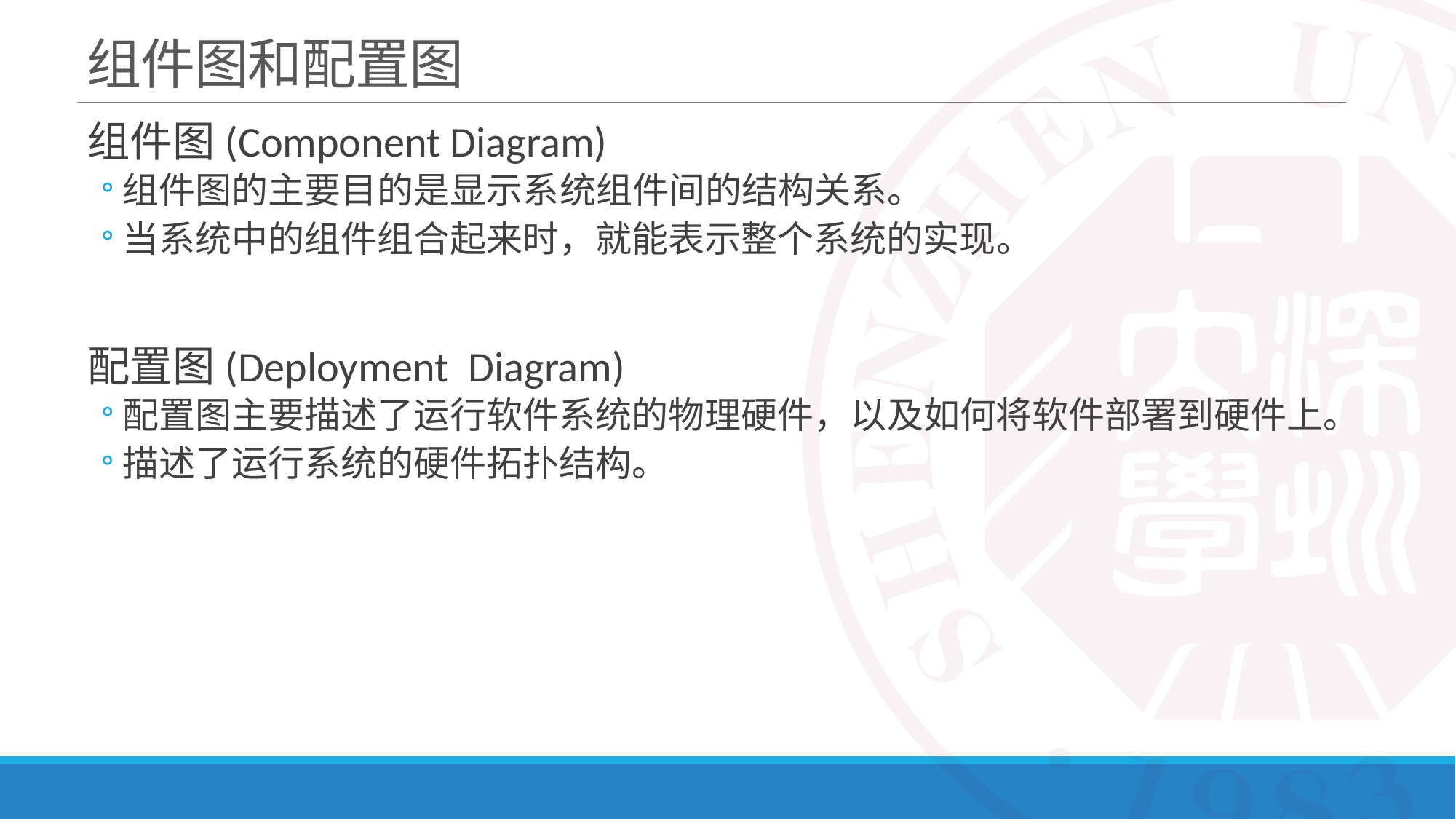

# 组件图和配置图
组件图(Component Diagram)
组件图的主要目的是显示系统组件间的结构关系。
当系统中的组件组合起来时，就能表示整个系统的实现。

配置图(Deployment  Diagram)
配置图主要描述了运行软件系统的物理硬件，以及如何将软件部署到硬件上。
描述了运行系统的硬件拓扑结构。